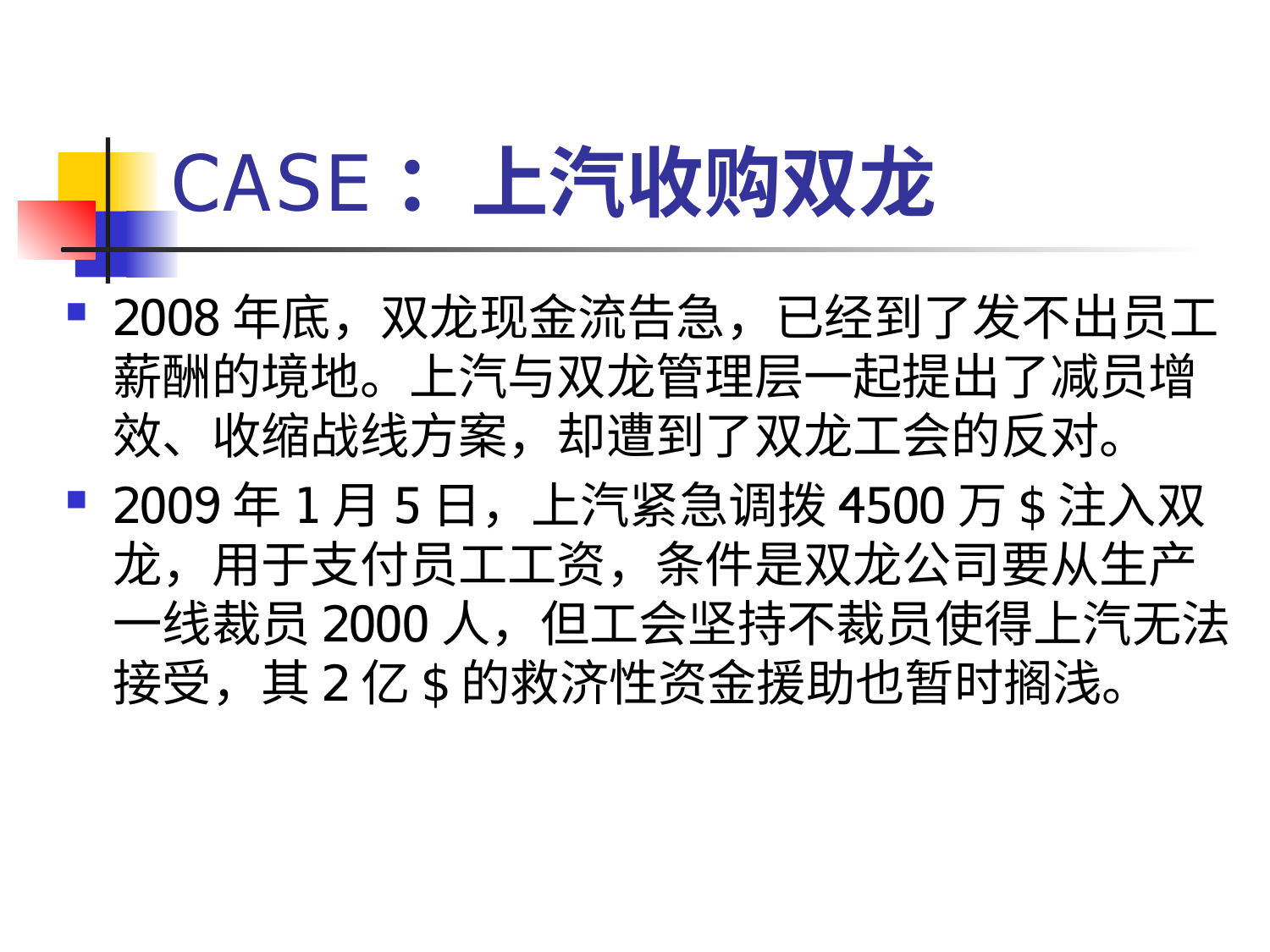

CASE：上汽收购双龙
2008年底，双龙现金流告急，已经到了发不出员工薪酬的境地。上汽与双龙管理层一起提出了减员增效、收缩战线方案，却遭到了双龙工会的反对。
2009年1月5日，上汽紧急调拨4500万$注入双龙，用于支付员工工资，条件是双龙公司要从生产一线裁员2000人，但工会坚持不裁员使得上汽无法接受，其2亿$的救济性资金援助也暂时搁浅。